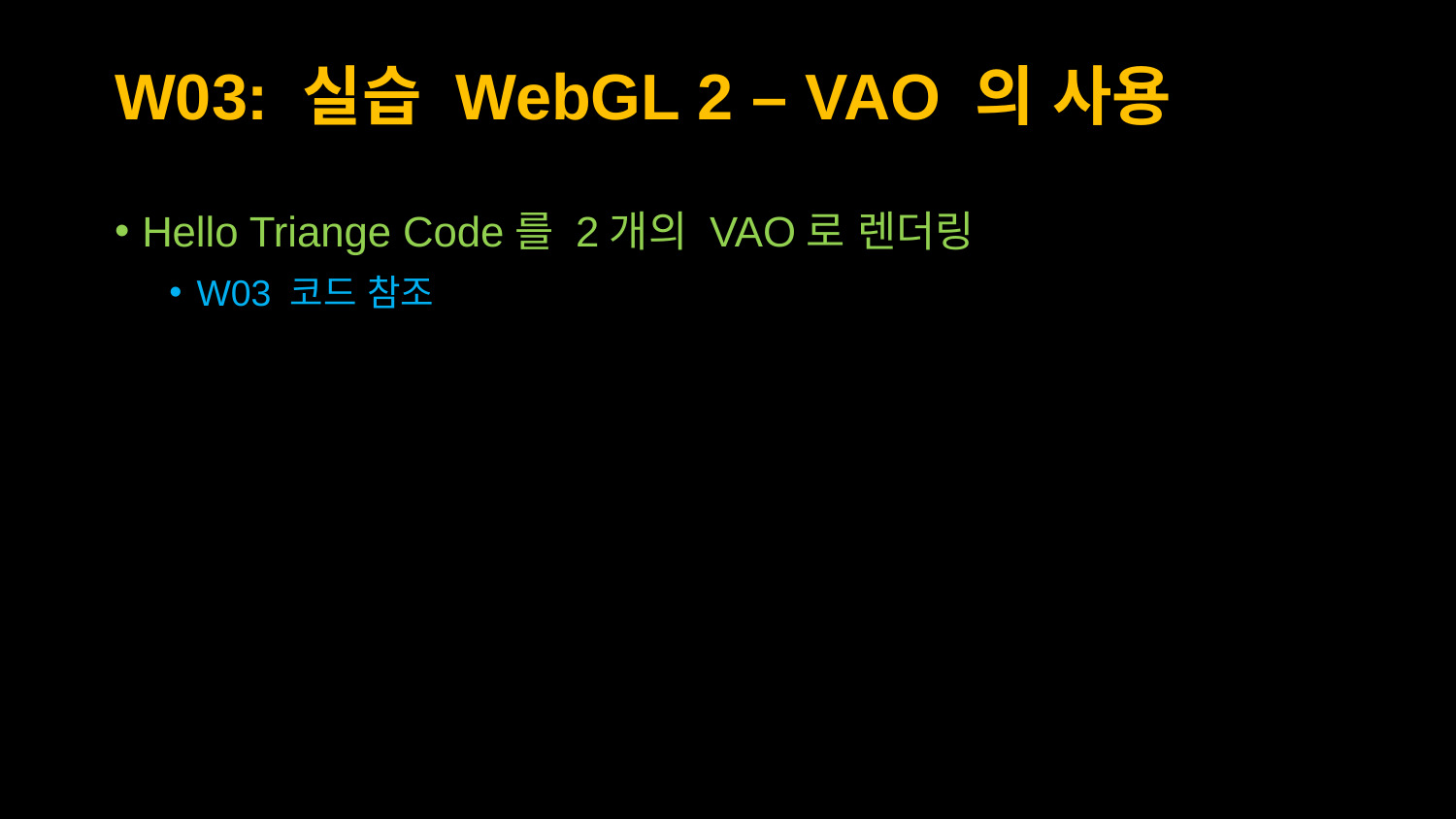

# W03: 실습 WebGL 2 – VAO 의 사용
Hello Triange Code를 2개의 VAO로 렌더링
W03 코드 참조